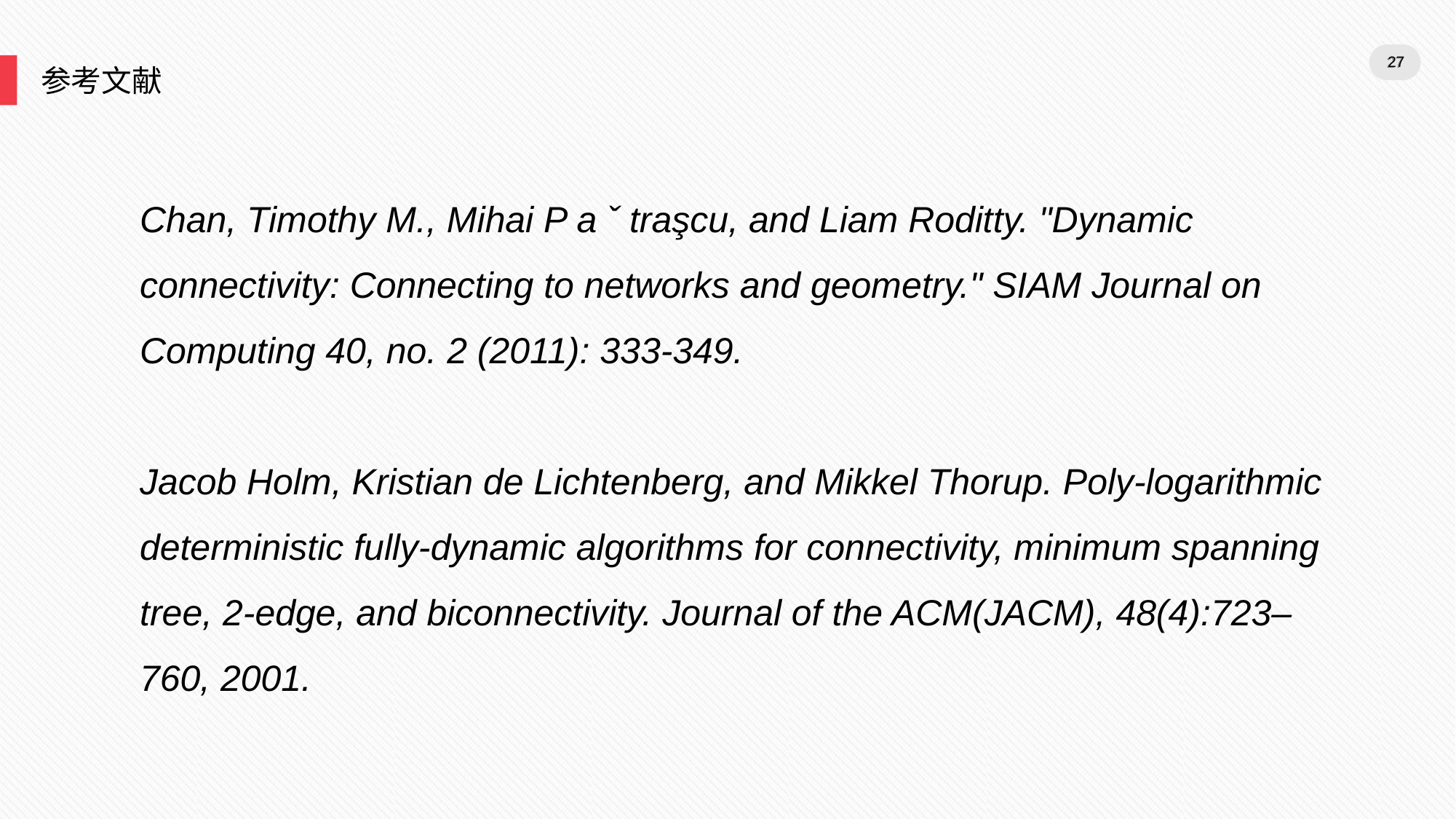

27
27
参考文献
Chan, Timothy M., Mihai P a ˇ traşcu, and Liam Roditty. "Dynamic connectivity: Connecting to networks and geometry." SIAM Journal on Computing 40, no. 2 (2011): 333-349.

Jacob Holm, Kristian de Lichtenberg, and Mikkel Thorup. Poly-logarithmic deterministic fully-dynamic algorithms for connectivity, minimum spanning tree, 2-edge, and biconnectivity. Journal of the ACM(JACM), 48(4):723–760, 2001.